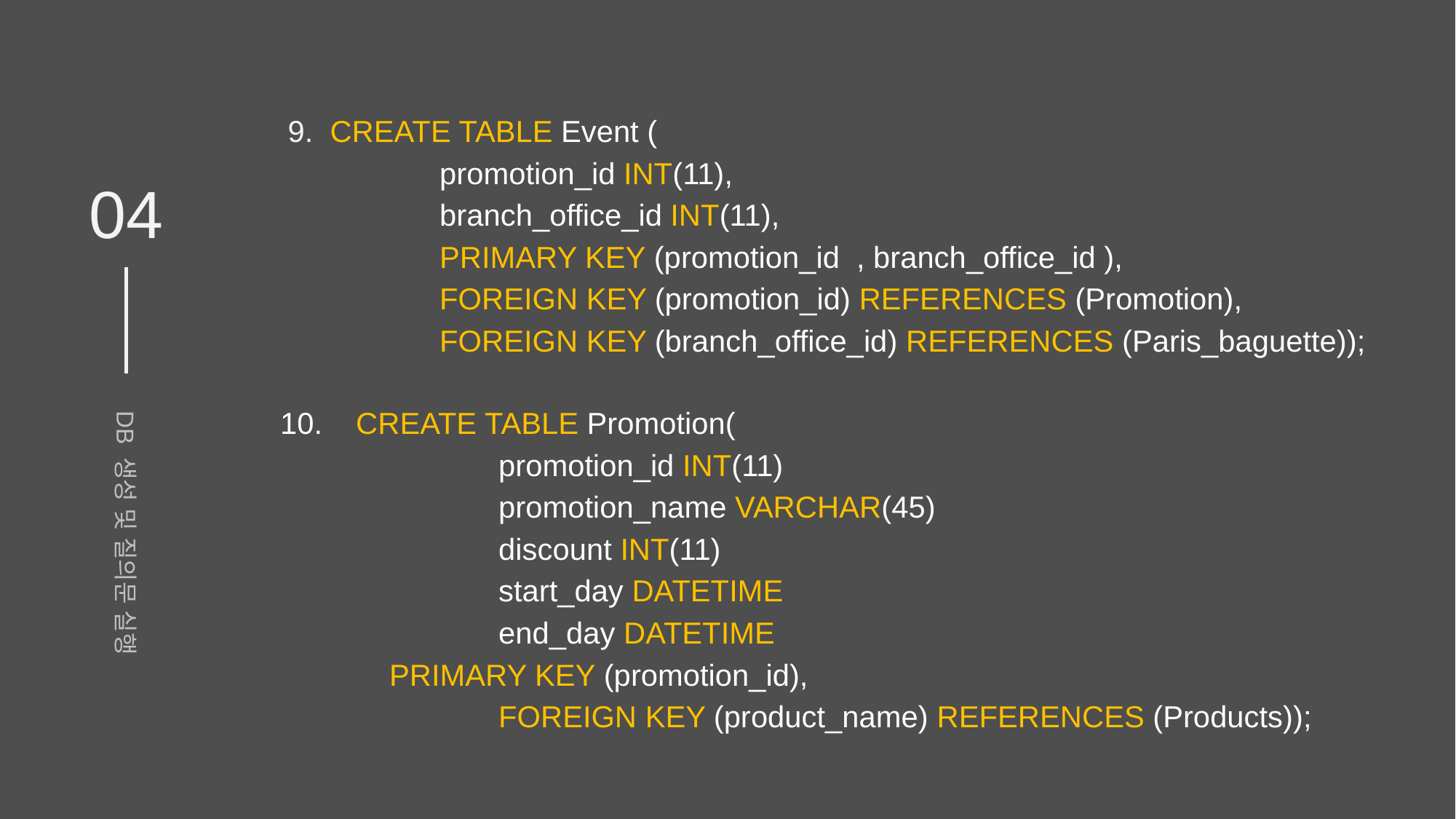

9.  CREATE TABLE Event (
promotion_id INT(11),
branch_office_id INT(11),
PRIMARY KEY (promotion_id  , branch_office_id ),
FOREIGN KEY (promotion_id) REFERENCES (Promotion),
FOREIGN KEY (branch_office_id) REFERENCES (Paris_baguette));
04
10.    CREATE TABLE Promotion(
		promotion_id INT(11)
		promotion_name VARCHAR(45)
		discount INT(11)
		start_day DATETIME
		end_day DATETIME
PRIMARY KEY (promotion_id),
		FOREIGN KEY (product_name) REFERENCES (Products));

);

DB 생성 및 질의문 실행